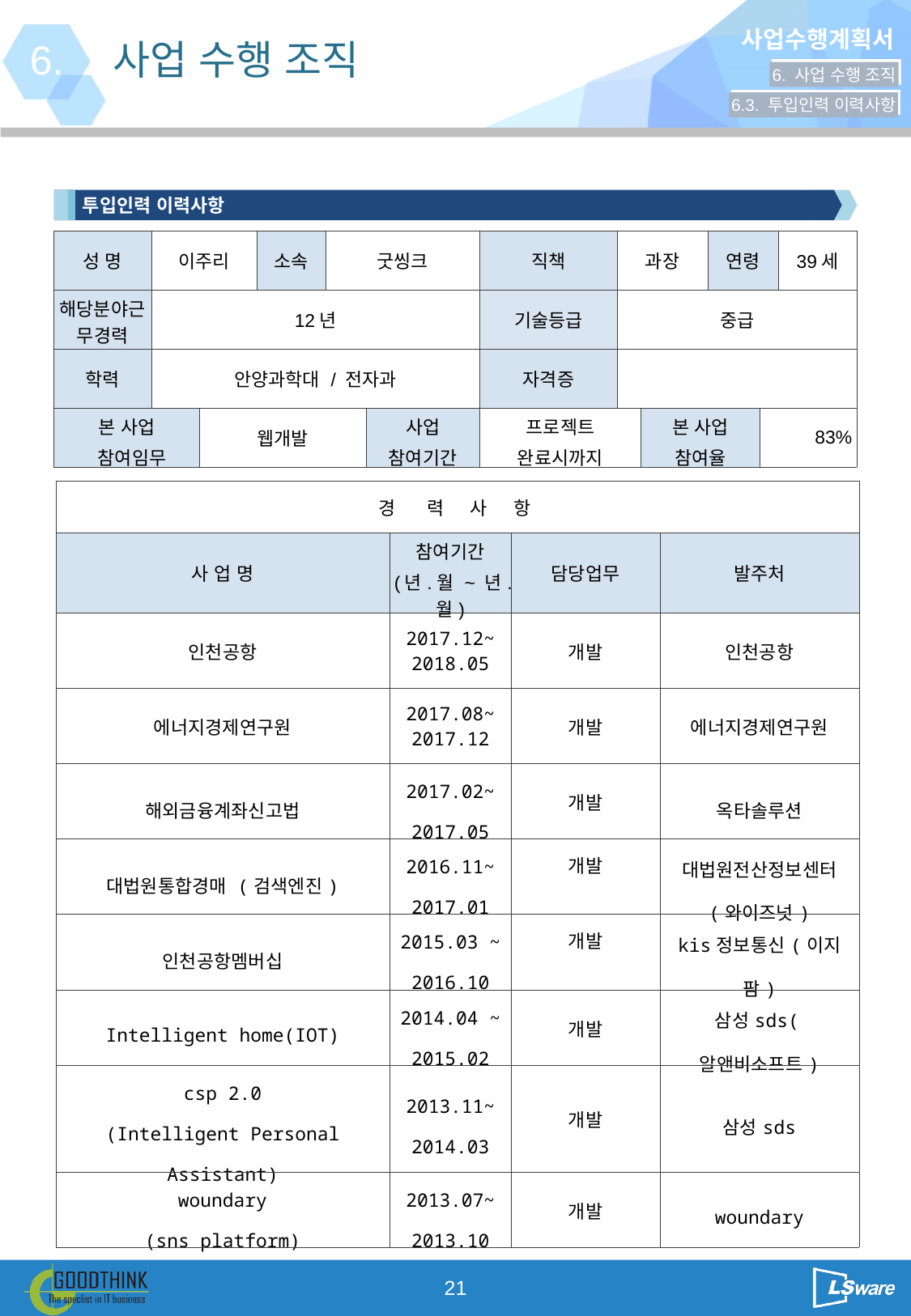

6.
사업 수행 조직
6. 사업 수행 조직
6.3. 투입인력 이력사항

투입인력 이력사항
| 성 명 | 이주리 |  | 소속 | 굿씽크 |  | 직책 | 과장 |  | 연령 |  | 39세 |
| --- | --- | --- | --- | --- | --- | --- | --- | --- | --- | --- | --- |
| 해당분야근무경력 | 12년 |  |  |  |  | 기술등급 | 중급 |  |  |  |  |
| 학력 | 안양과학대 / 전자과 |  |  |  |  | 자격증 |  |  |  |  |  |
| 본 사업 참여임무 |  | 웹개발 |  |  | 사업 참여기간 | 프로젝트 완료시까지 |  | 본 사업 참여율 |  | 83% |  |
| 경 력 사 항 |  |  |  |
| --- | --- | --- | --- |
| 사 업 명 | 참여기간 (년.월 ~ 년.월) | 담당업무 | 발주처 |
| 인천공항 | 2017.12~ 2018.05 | 개발 | 인천공항 |
| 에너지경제연구원 | 2017.08~ 2017.12 | 개발 | 에너지경제연구원 |
| 해외금융계좌신고법 | 2017.02~ 2017.05 | 개발 | 옥타솔루션 |
| 대법원통합경매 (검색엔진) | 2016.11~ 2017.01 | 개발 | 대법원전산정보센터 (와이즈넛) |
| 인천공항멤버십 | 2015.03 ~ 2016.10 | 개발 | kis정보통신(이지팜) |
| Intelligent home(IOT) | 2014.04 ~ 2015.02 | 개발 | 삼성sds(알앤비소프트) |
| csp 2.0 (Intelligent Personal Assistant) | 2013.11~ 2014.03 | 개발 | 삼성sds |
| woundary (sns platform) | 2013.07~ 2013.10 | 개발 | woundary |